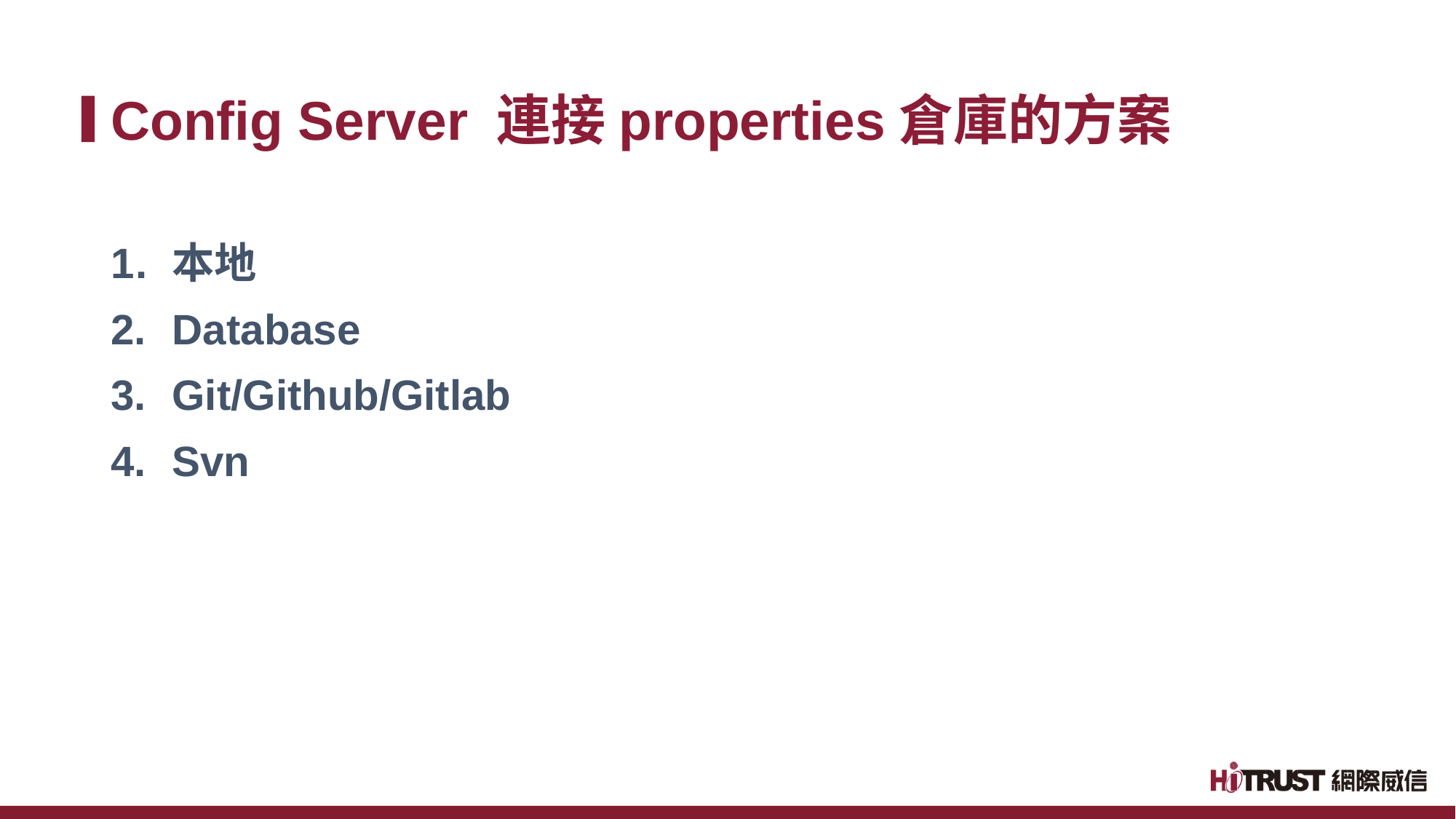

Config Server 連接properties倉庫的方案

本地
Database
Git/Github/Gitlab
Svn